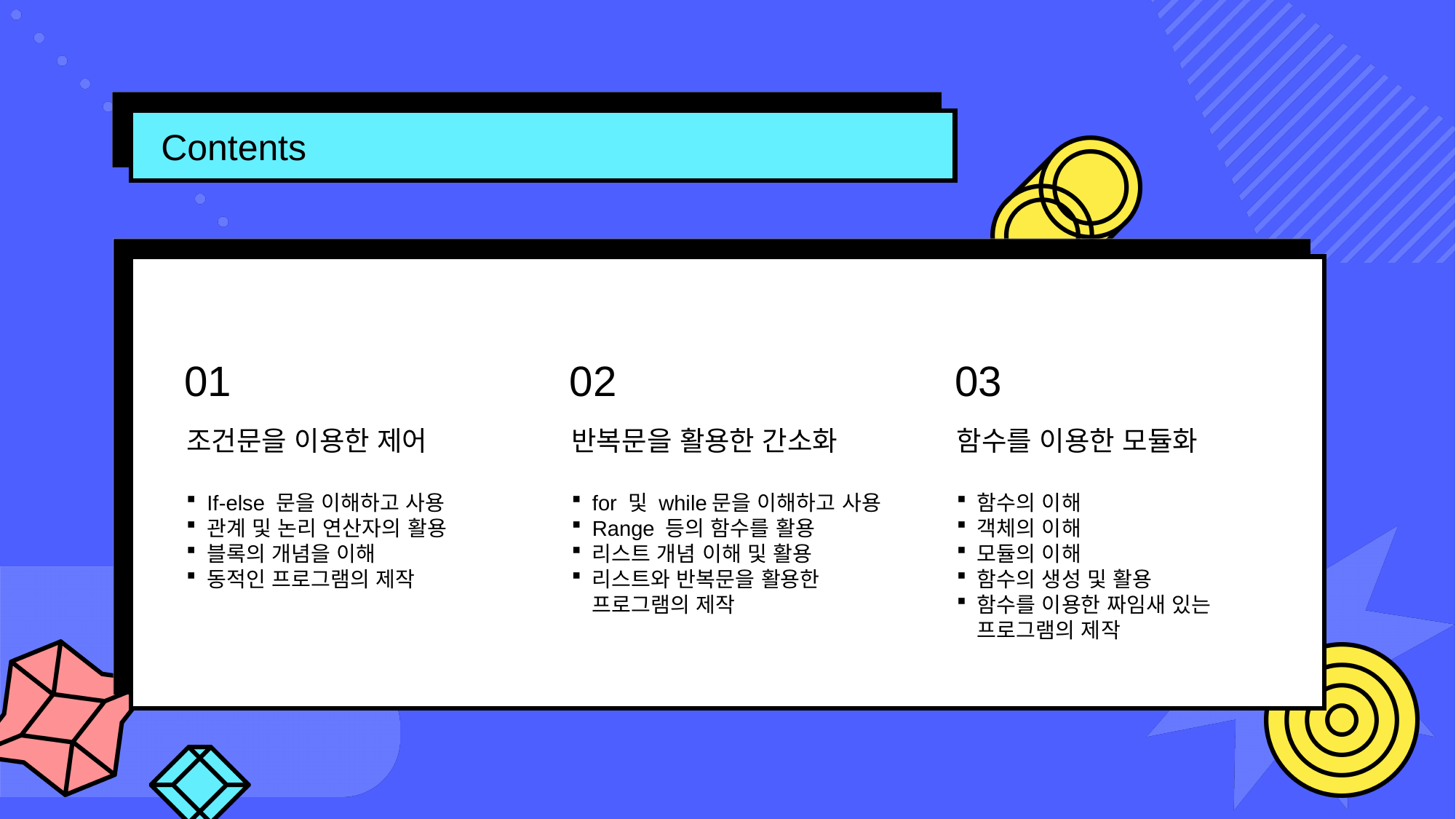

Contents

01
02
03
조건문을 이용한 제어
반복문을 활용한 간소화
함수를 이용한 모듈화
If-else 문을 이해하고 사용
관계 및 논리 연산자의 활용
블록의 개념을 이해
동적인 프로그램의 제작
for 및 while문을 이해하고 사용
Range 등의 함수를 활용
리스트 개념 이해 및 활용
리스트와 반복문을 활용한 프로그램의 제작
함수의 이해
객체의 이해
모듈의 이해
함수의 생성 및 활용
함수를 이용한 짜임새 있는 프로그램의 제작